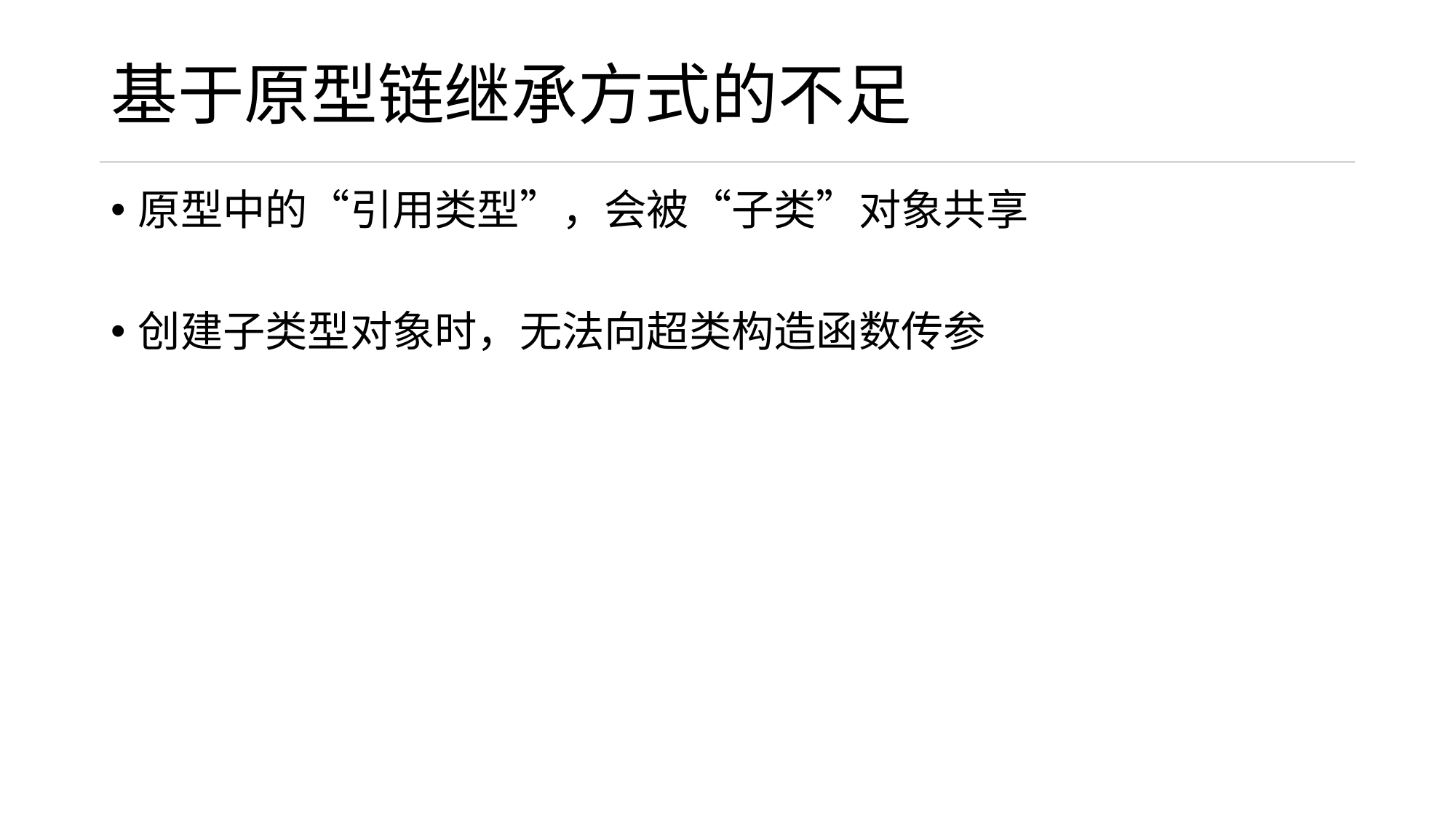

# 基于原型链继承方式的不足
原型中的“引用类型”，会被“子类”对象共享

创建子类型对象时，无法向超类构造函数传参